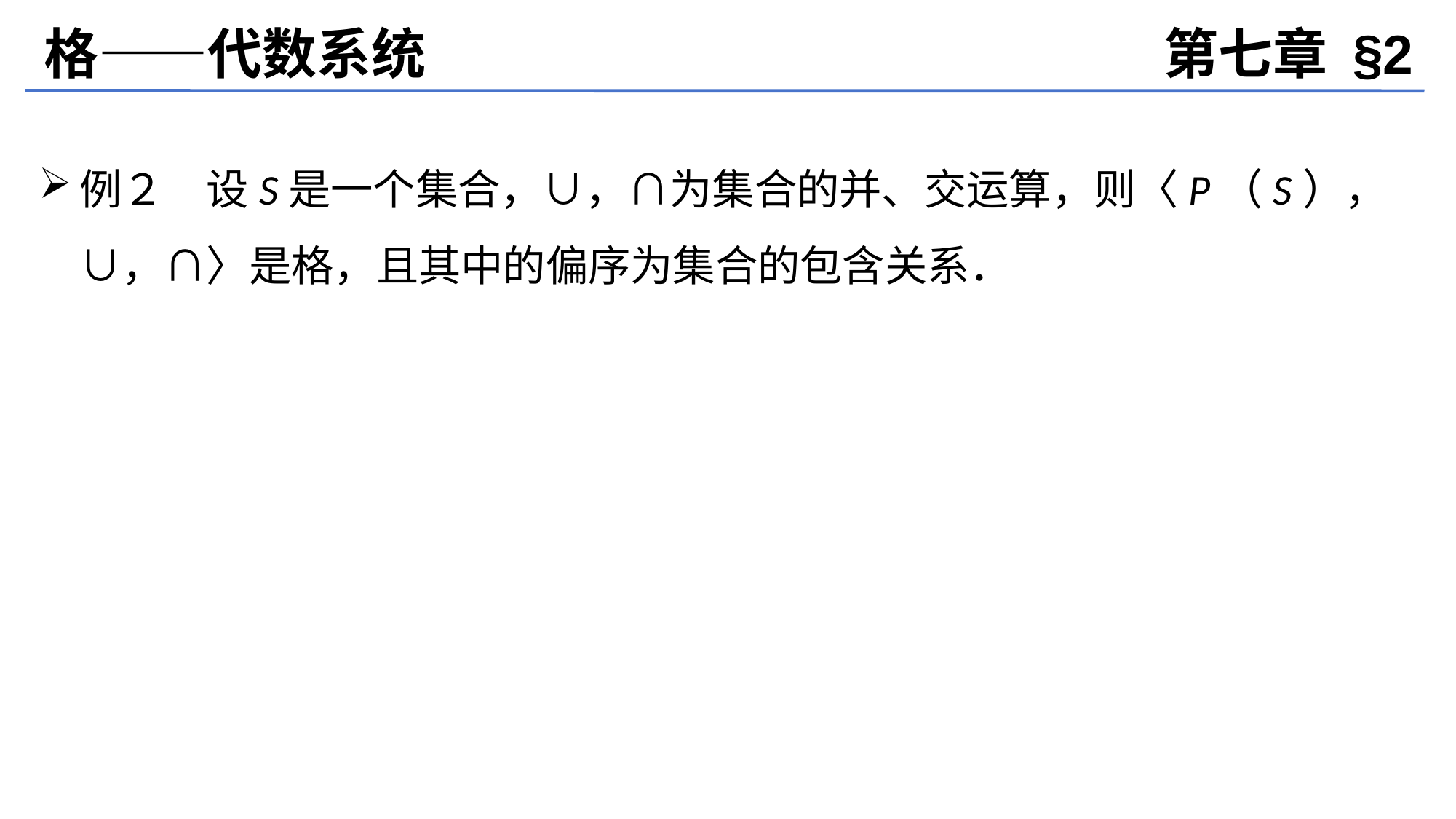

格——代数系统
第七章 §2
例２　设S是一个集合，∪，∩为集合的并、交运算，则〈P（S），∪，∩〉是格，且其中的偏序为集合的包含关系．